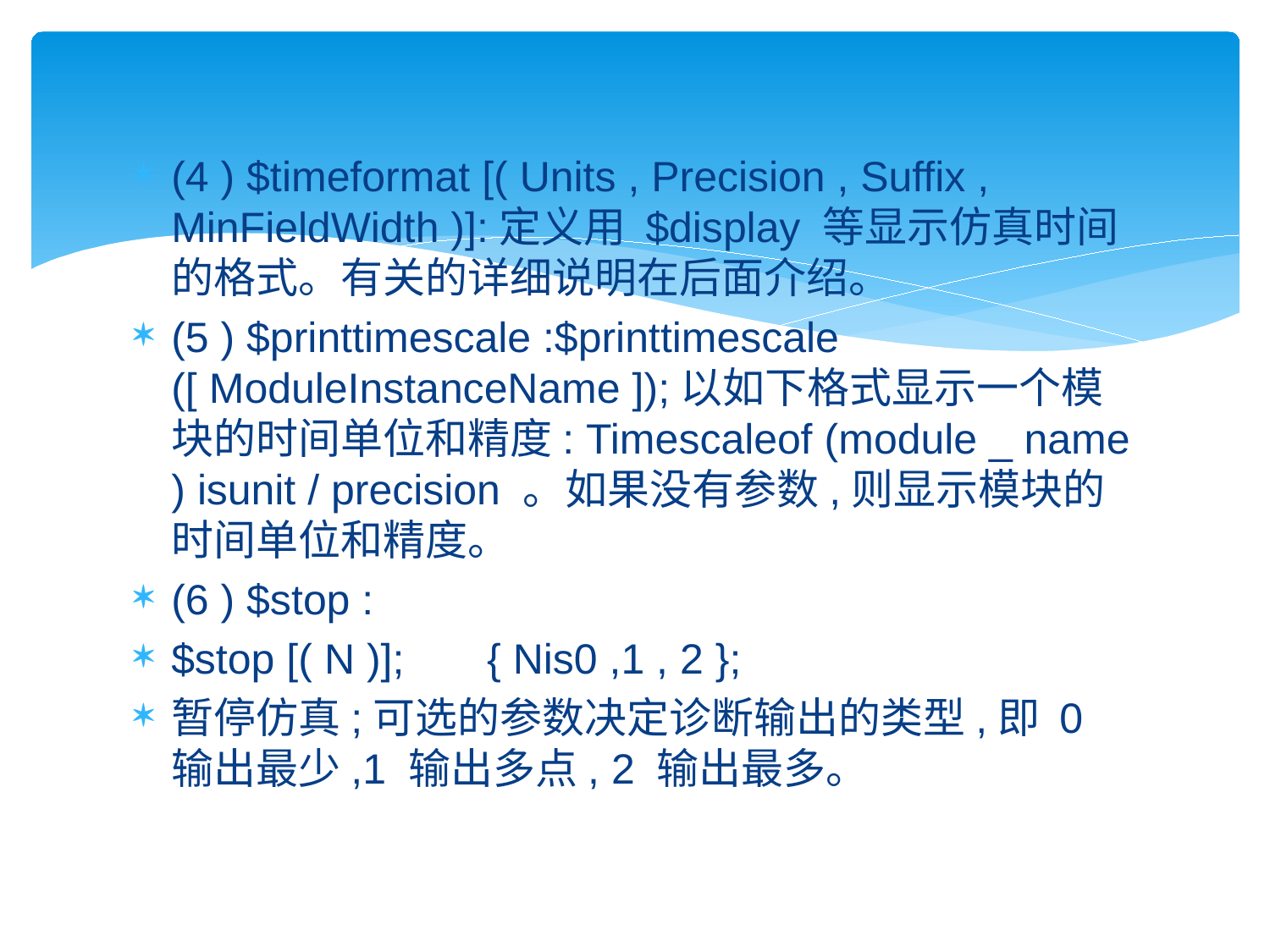

#
(4 ) $timeformat [( Units , Precision , Suffix , MinFieldWidth )]:定义用 $display 等显示仿真时间的格式。有关的详细说明在后面介绍。
(5 ) $printtimescale :$printtimescale ([ ModuleInstanceName ]);以如下格式显示一个模块的时间单位和精度: Timescaleof (module _ name ) isunit / precision 。如果没有参数,则显示模块的时间单位和精度。
(6 ) $stop :
$stop [( N )];       { Nis0 ,1 , 2 };
暂停仿真;可选的参数决定诊断输出的类型,即 0 输出最少,1 输出多点, 2 输出最多。